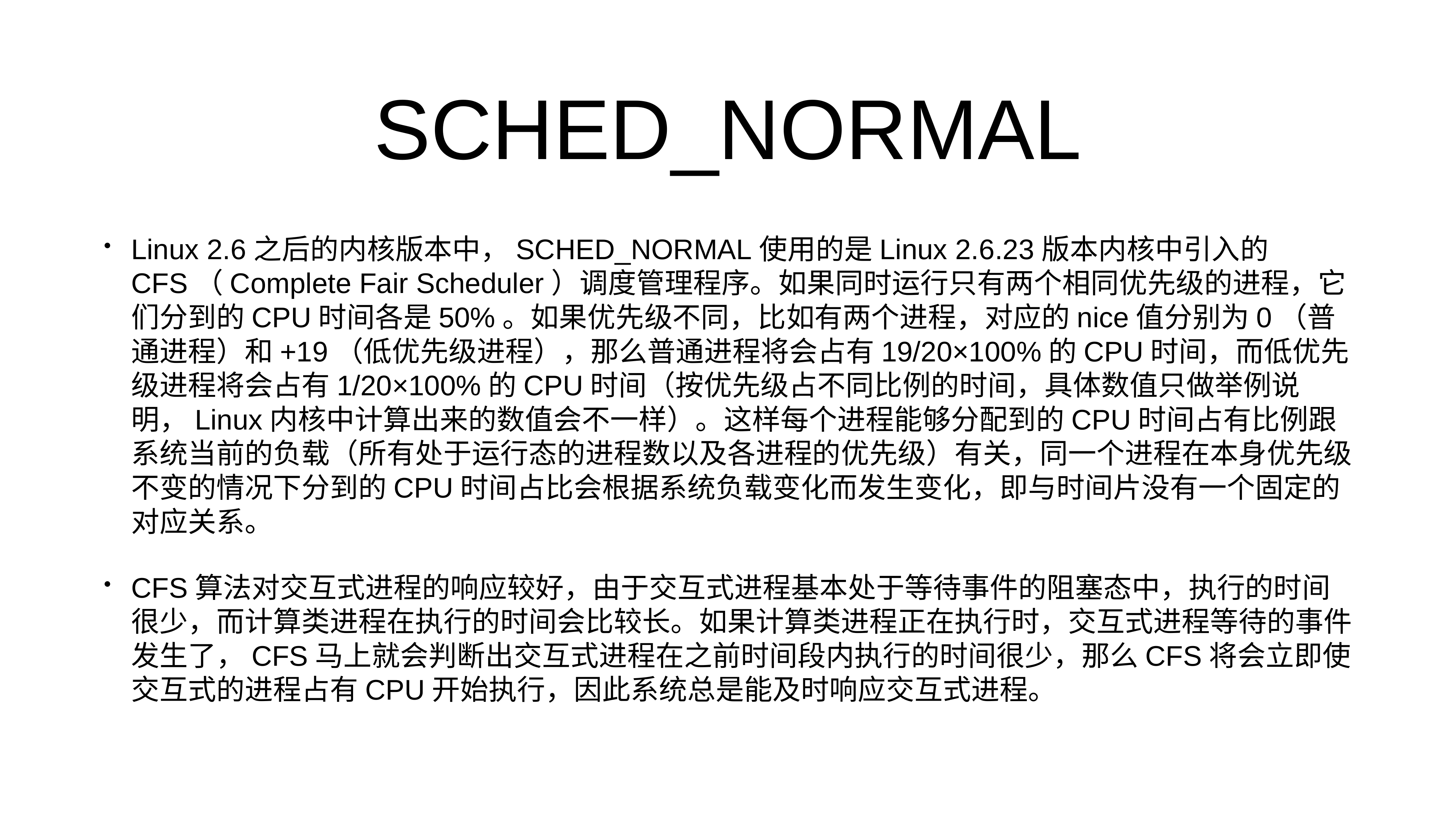

# SCHED_NORMAL
Linux 2.6之后的内核版本中，SCHED_NORMAL使用的是Linux 2.6.23版本内核中引入的CFS（Complete Fair Scheduler）调度管理程序。如果同时运行只有两个相同优先级的进程，它们分到的CPU时间各是50%。如果优先级不同，比如有两个进程，对应的nice值分别为0（普通进程）和+19（低优先级进程），那么普通进程将会占有19/20×100%的CPU时间，而低优先级进程将会占有1/20×100%的CPU时间（按优先级占不同比例的时间，具体数值只做举例说明，Linux内核中计算出来的数值会不一样）。这样每个进程能够分配到的CPU时间占有比例跟系统当前的负载（所有处于运行态的进程数以及各进程的优先级）有关，同一个进程在本身优先级不变的情况下分到的CPU时间占比会根据系统负载变化而发生变化，即与时间片没有一个固定的对应关系。
CFS算法对交互式进程的响应较好，由于交互式进程基本处于等待事件的阻塞态中，执行的时间很少，而计算类进程在执行的时间会比较长。如果计算类进程正在执行时，交互式进程等待的事件发生了，CFS马上就会判断出交互式进程在之前时间段内执行的时间很少，那么CFS将会立即使交互式的进程占有CPU开始执行，因此系统总是能及时响应交互式进程。